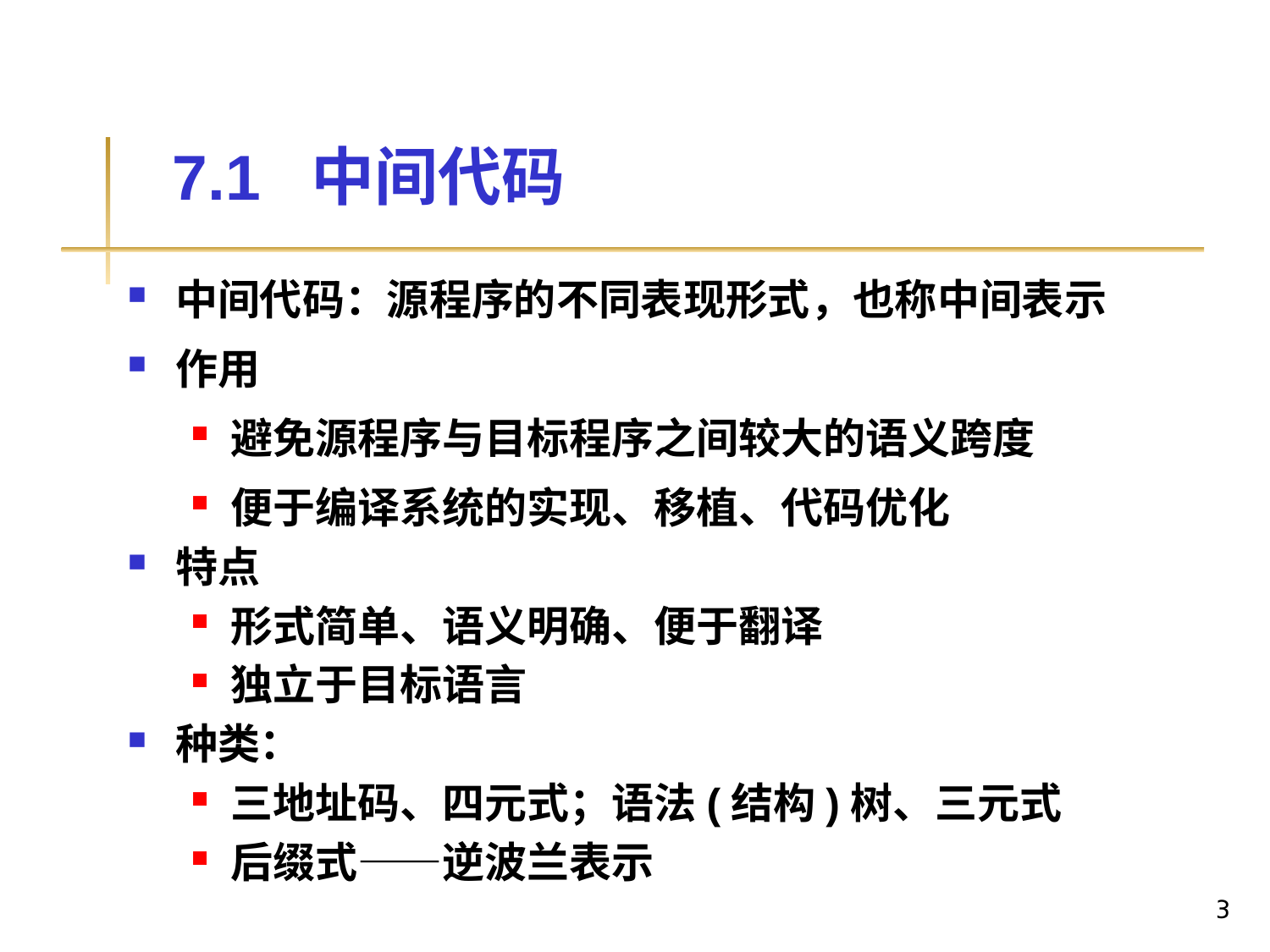

# 7.1  中间代码
中间代码：源程序的不同表现形式，也称中间表示
作用
避免源程序与目标程序之间较大的语义跨度
便于编译系统的实现、移植、代码优化
特点
形式简单、语义明确、便于翻译
独立于目标语言
种类：
三地址码、四元式；语法(结构)树、三元式
后缀式——逆波兰表示

3